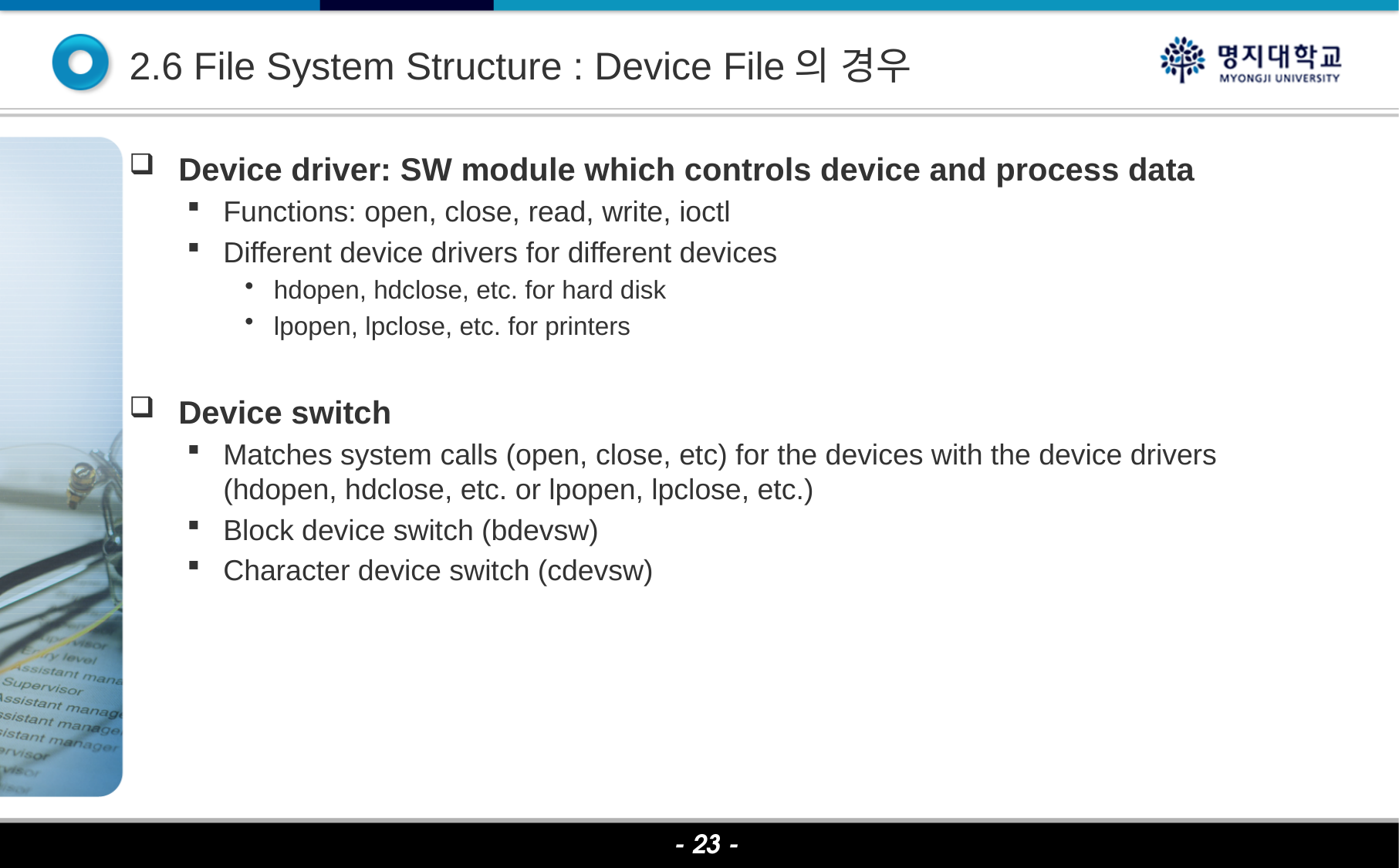

2.6 File System Structure : Device File의 경우
Device driver: SW module which controls device and process data
Functions: open, close, read, write, ioctl
Different device drivers for different devices
hdopen, hdclose, etc. for hard disk
lpopen, lpclose, etc. for printers

Device switch
Matches system calls (open, close, etc) for the devices with the device drivers (hdopen, hdclose, etc. or lpopen, lpclose, etc.)
Block device switch (bdevsw)
Character device switch (cdevsw)
- 23 -